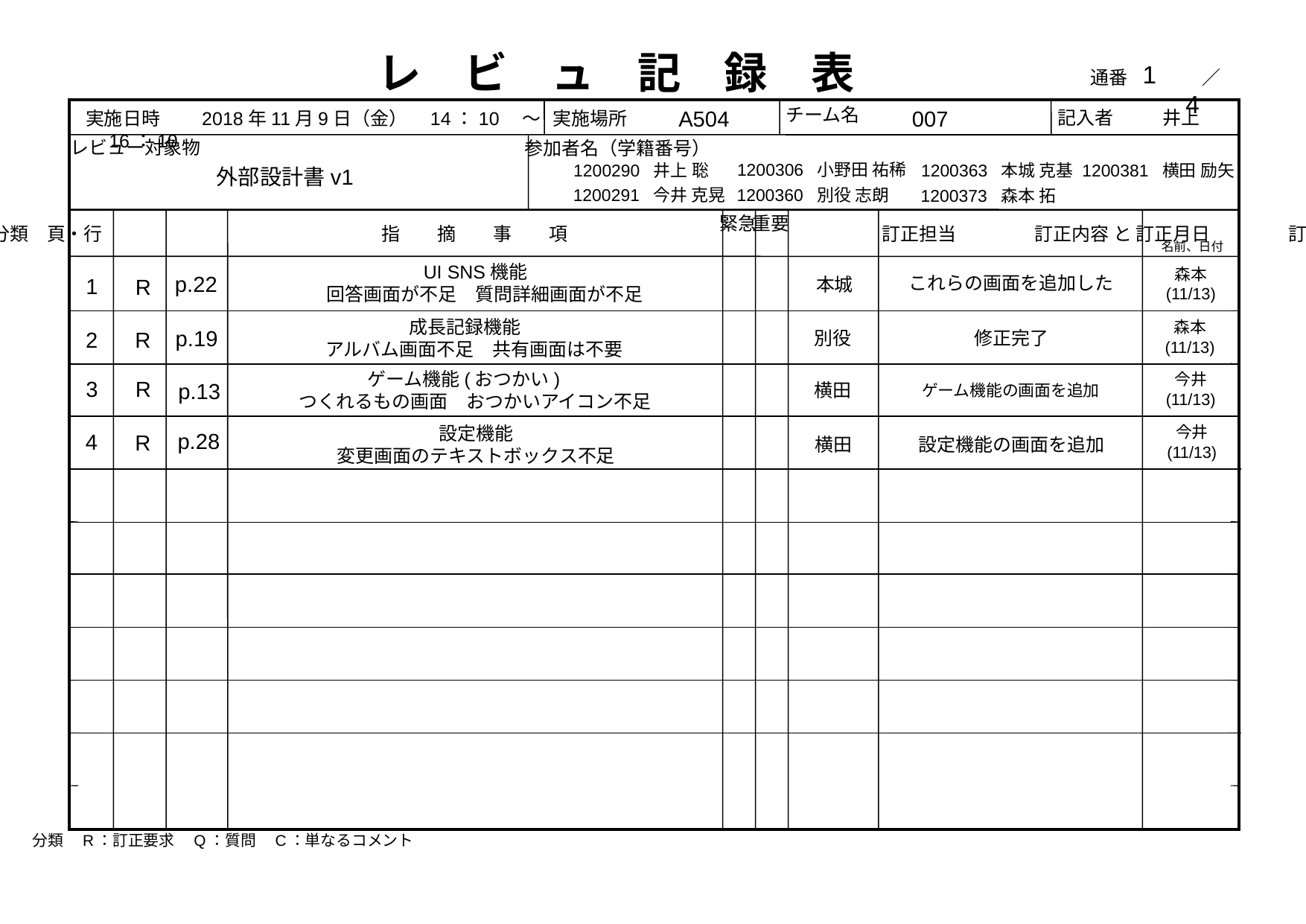

レ　ビ　ュ　記　録　表
通番　　　　／
チーム名

記入者
実施日時　　2018年11月9日（金）　14：10　～　16：10
実施場所
レビュー対象物
参加者名（学籍番号）

重要
緊急

番号　分類　頁・行　　　　　　　　　　　　　　　指　　摘　　事　　項　　　　　　　　　　　　             　　訂正担当　　　 　訂正内容 と 訂正月日　 　　　訂正確認
名前、日付

分類　R：訂正要求　Q：質問　C：単なるコメント
1　　　4
007
A504
井上
1200306  小野田 祐稀
1200381  横田 励矢
1200363  本城 克基
1200290  井上 聡
外部設計書v1
1200291  今井 克晃
1200360  別役 志朗
1200373  森本 拓
UI SNS機能
　回答画面が不足　質問詳細画面が不足
森本
(11/13)
p.22
これらの画面を追加した
本城
1
R
成長記録機能　
アルバム画面不足　共有画面は不要
森本
(11/13)
p.19
2
修正完了
別役
R
ゲーム機能(おつかい)　
つくれるもの画面　おつかいアイコン不足
今井
(11/13)
3
R
p.13
横田
ゲーム機能の画面を追加
設定機能
変更画面のテキストボックス不足
今井
(11/13)
p.28
4
R
横田
設定機能の画面を追加